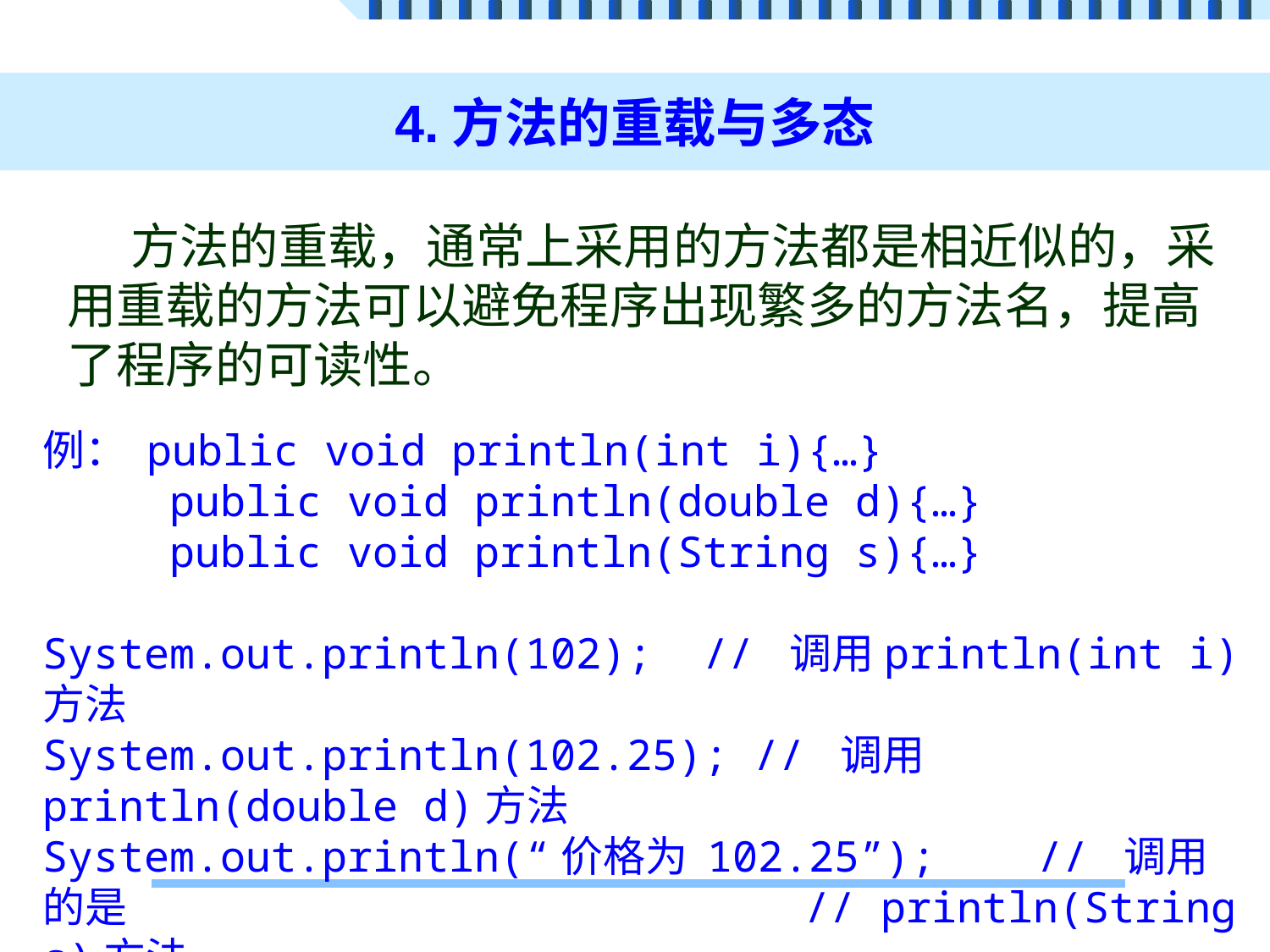

# 4.方法的重载与多态
方法的重载，通常上采用的方法都是相近似的，采用重载的方法可以避免程序出现繁多的方法名，提高了程序的可读性。
例： public void println(int i){…}
	public void println(double d){…}
	public void println(String s){…}

System.out.println(102);  // 调用println(int i)方法
System.out.println(102.25); // 调用println(double d)方法
System.out.println(“价格为 102.25”);    // 调用的是						// println(String s)方法